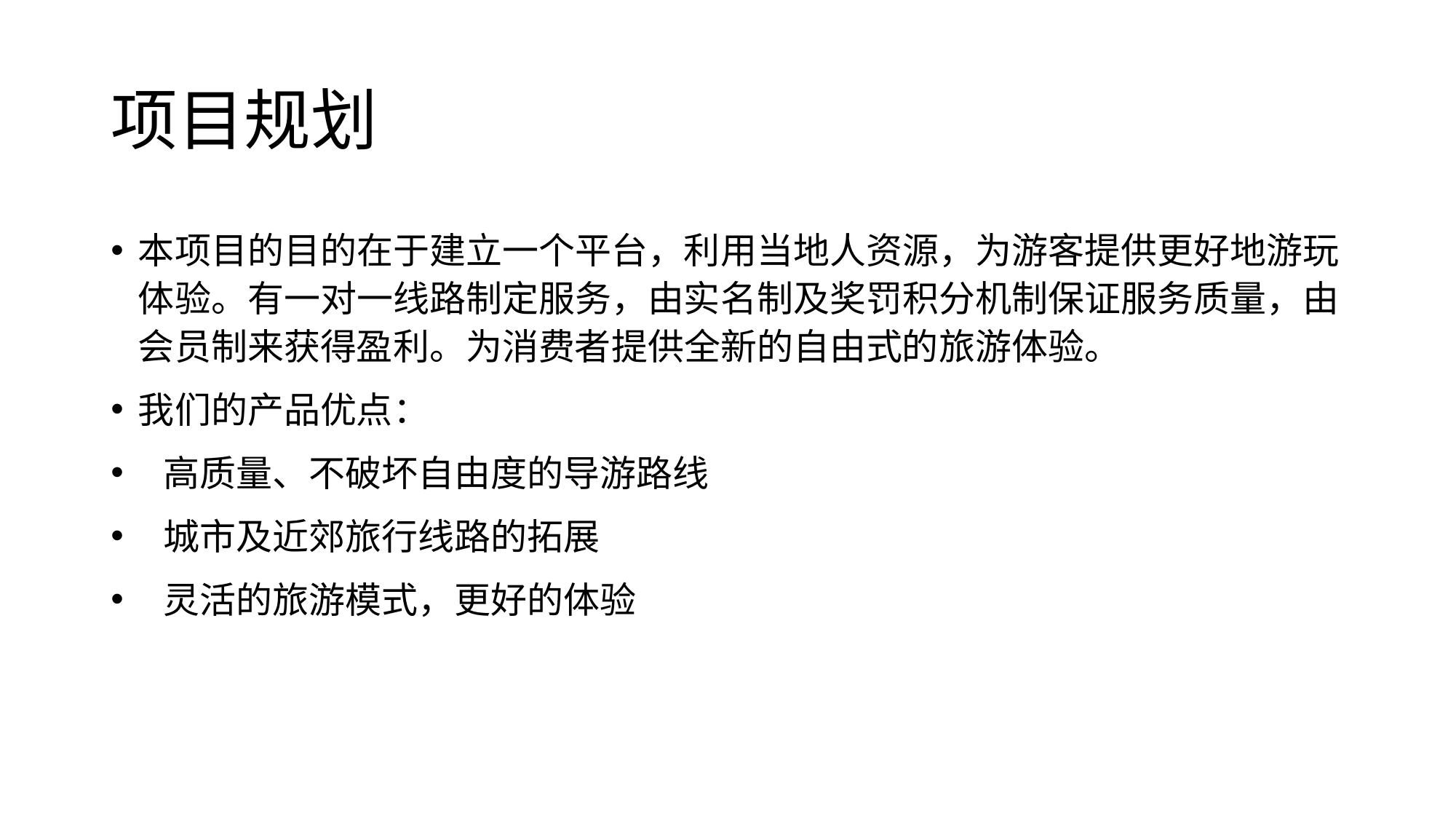

# 项目规划
本项目的目的在于建立一个平台，利用当地人资源，为游客提供更好地游玩体验。有一对一线路制定服务，由实名制及奖罚积分机制保证服务质量，由会员制来获得盈利。为消费者提供全新的自由式的旅游体验。
我们的产品优点：
  高质量、不破坏自由度的导游路线
  城市及近郊旅行线路的拓展
  灵活的旅游模式，更好的体验